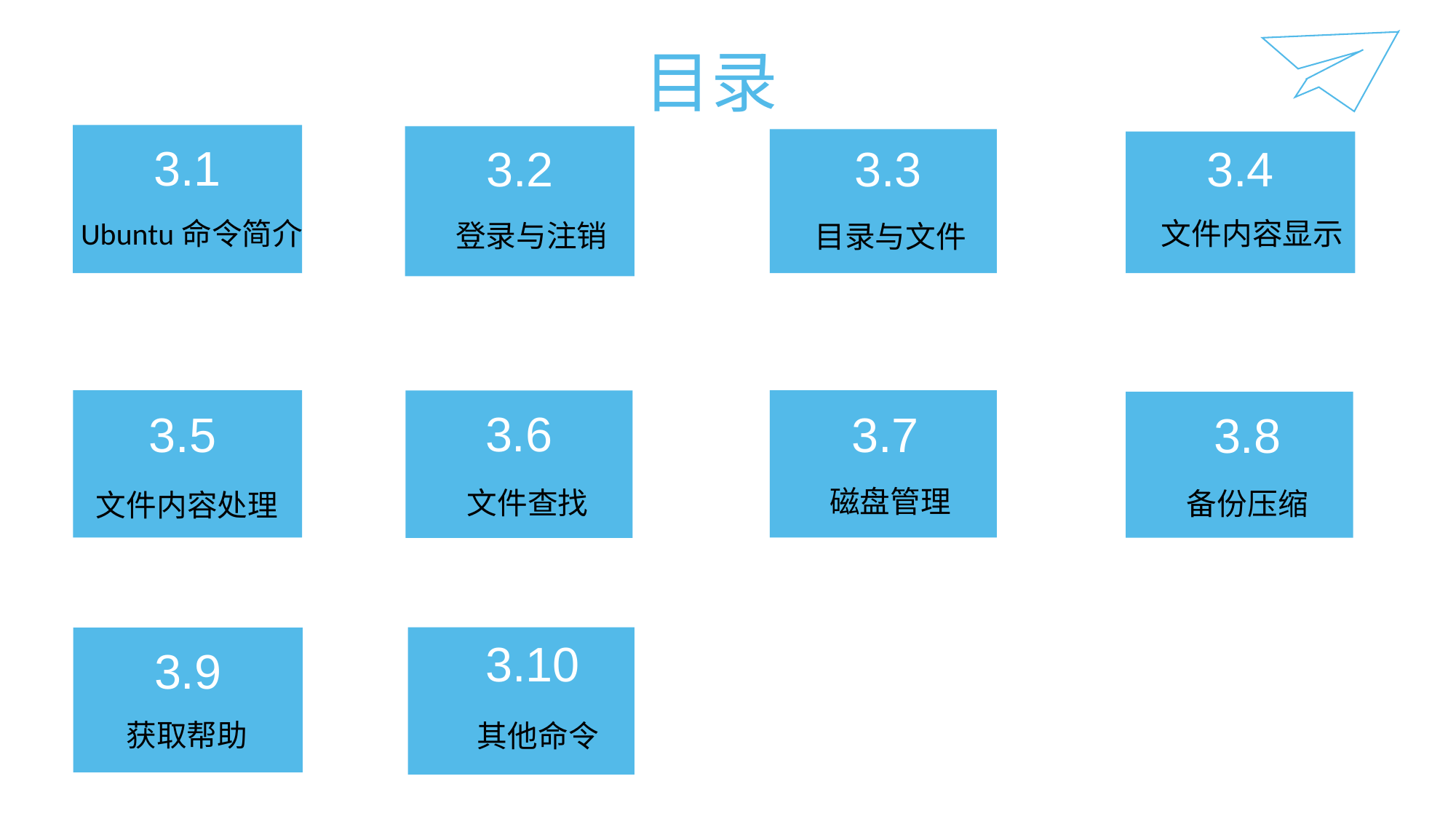

目录

3.1
Ubuntu命令简介
Thought for customer service "is the sacred mission of hi design.
3.2
登录与注销
3.3
目录与文件
3.4
文件内容显示

3.6
3.5
3.7
3.8
文件查找
文件内容处理
备份压缩
磁盘管理

3.10

3.9
获取帮助
其他命令
6